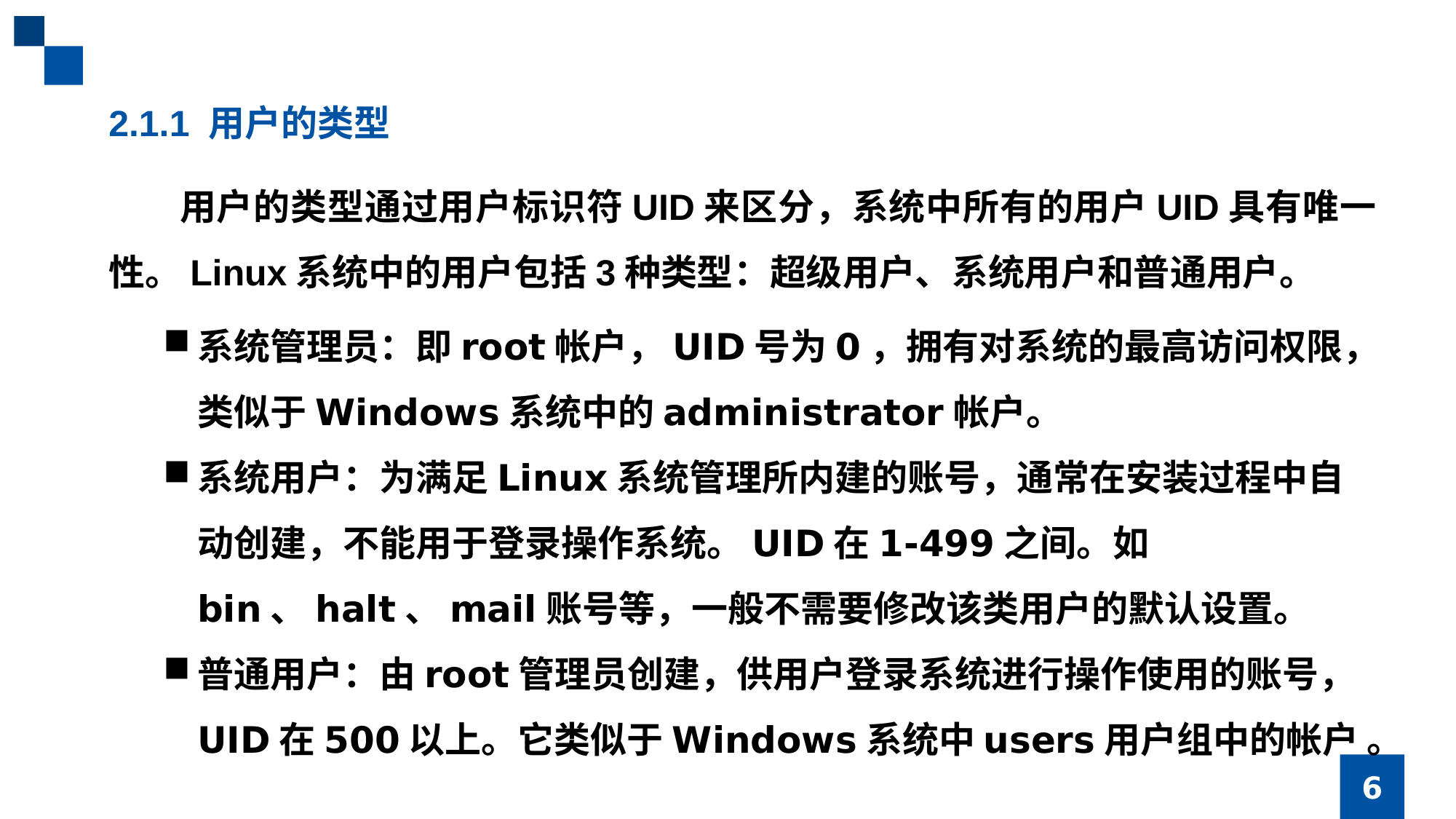

2.1.1 用户的类型
       用户的类型通过用户标识符UID来区分，系统中所有的用户UID具有唯一性。Linux系统中的用户包括3种类型：超级用户、系统用户和普通用户。
系统管理员：即root帐户，UID号为0，拥有对系统的最高访问权限，类似于Windows系统中的administrator帐户。
系统用户：为满足Linux系统管理所内建的账号，通常在安装过程中自动创建，不能用于登录操作系统。UID在1-499之间。如bin、halt、mail账号等，一般不需要修改该类用户的默认设置。
普通用户：由root管理员创建，供用户登录系统进行操作使用的账号，UID在500以上。它类似于Windows系统中users用户组中的帐户 。
6